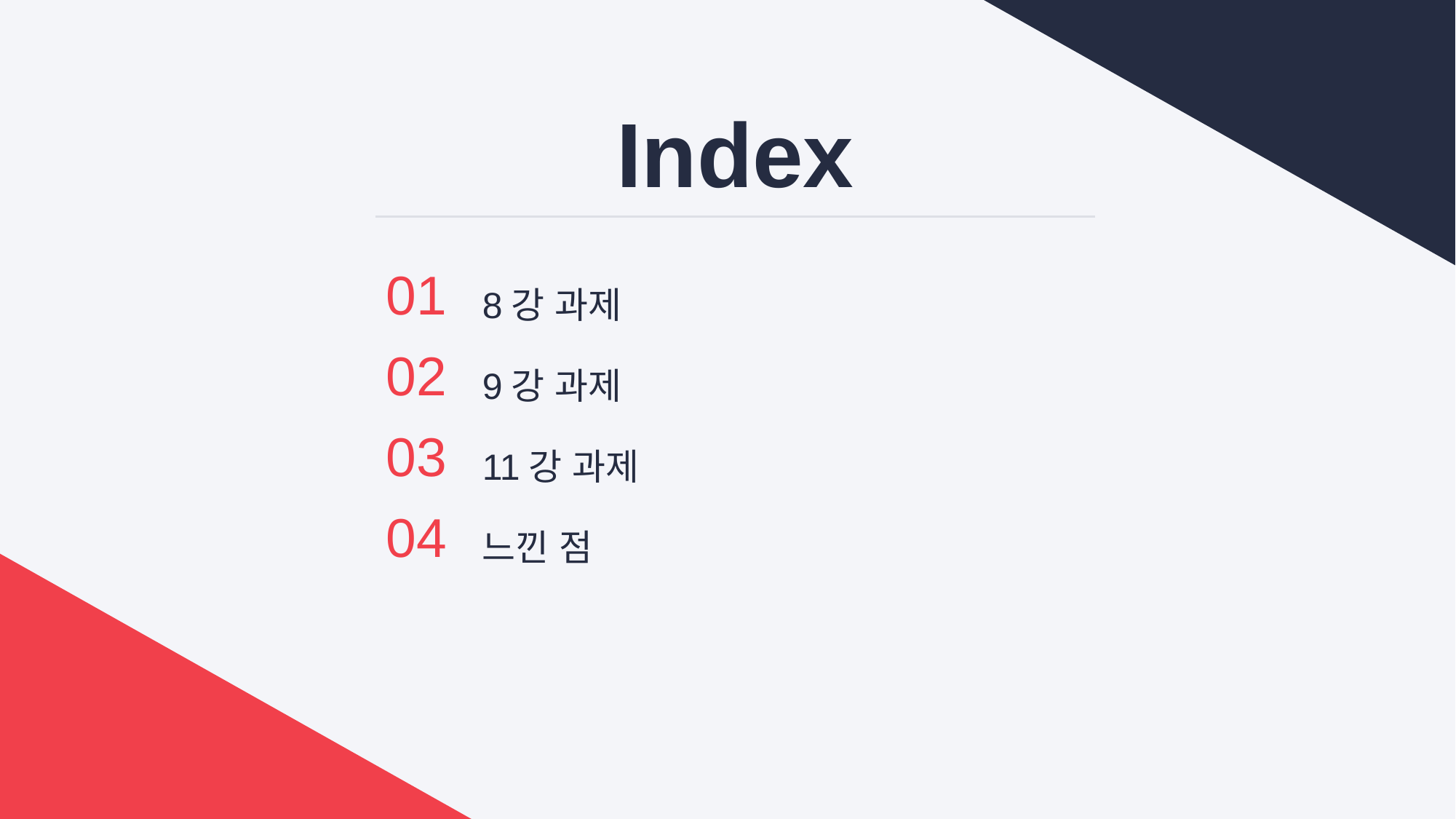

Index
01
02
03
04
8강 과제
9강 과제
11강 과제
느낀 점